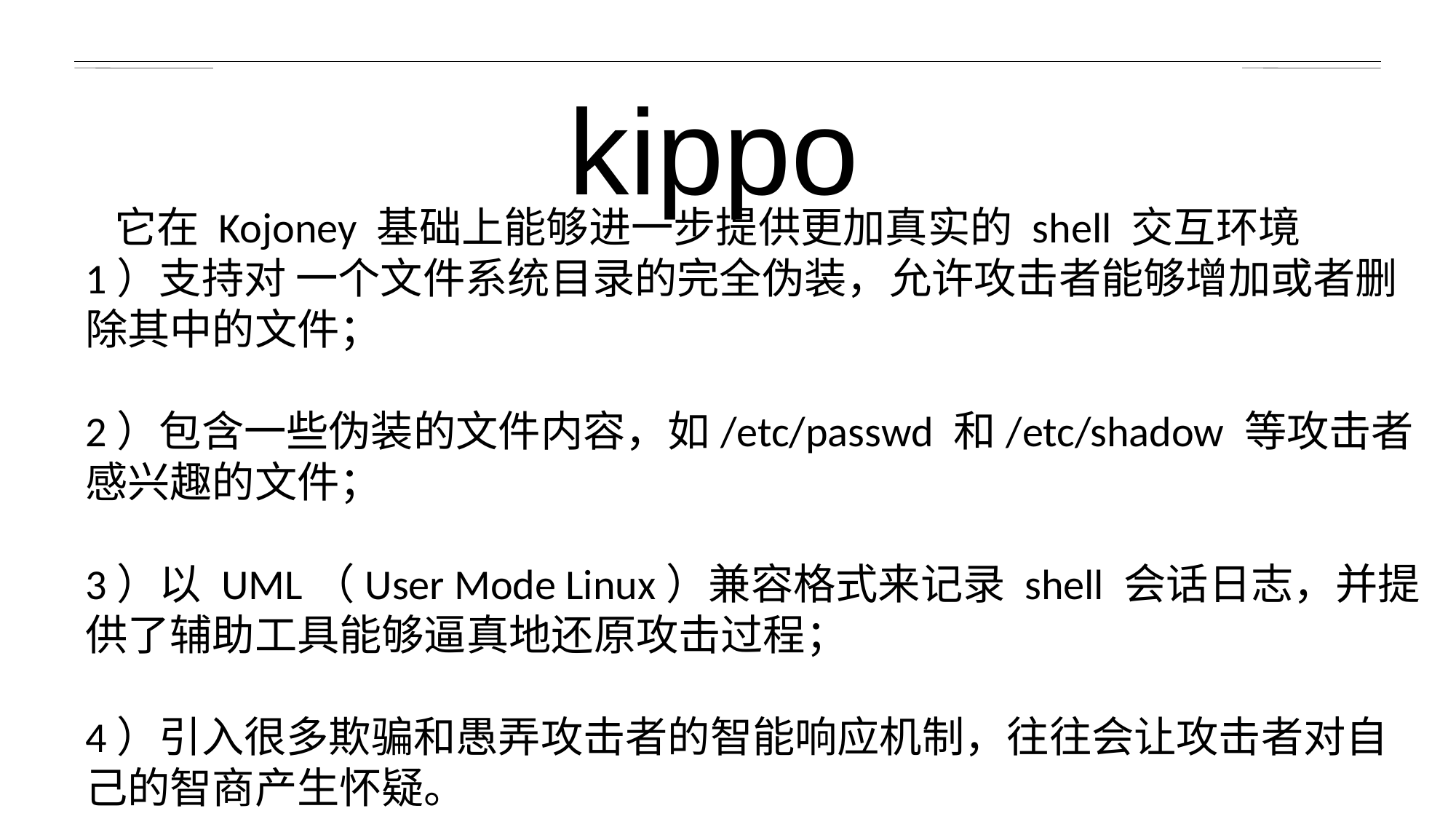

kippo
  它在 Kojoney 基础上能够进一步提供更加真实的 shell 交互环境
1）支持对 一个文件系统目录的完全伪装，允许攻击者能够增加或者删除其中的文件；

2）包含一些伪装的文件内容，如/etc/passwd 和/etc/shadow 等攻击者感兴趣的文件；

3）以 UML（User Mode Linux）兼容格式来记录 shell 会话日志，并提供了辅助工具能够逼真地还原攻击过程；

4）引入很多欺骗和愚弄攻击者的智能响应机制，往往会让攻击者对自己的智商产生怀疑。

Add Something At Here
Add Something At Here
Add Something At Here
Add Something At Here
Add Something At Here
Add Something At Here